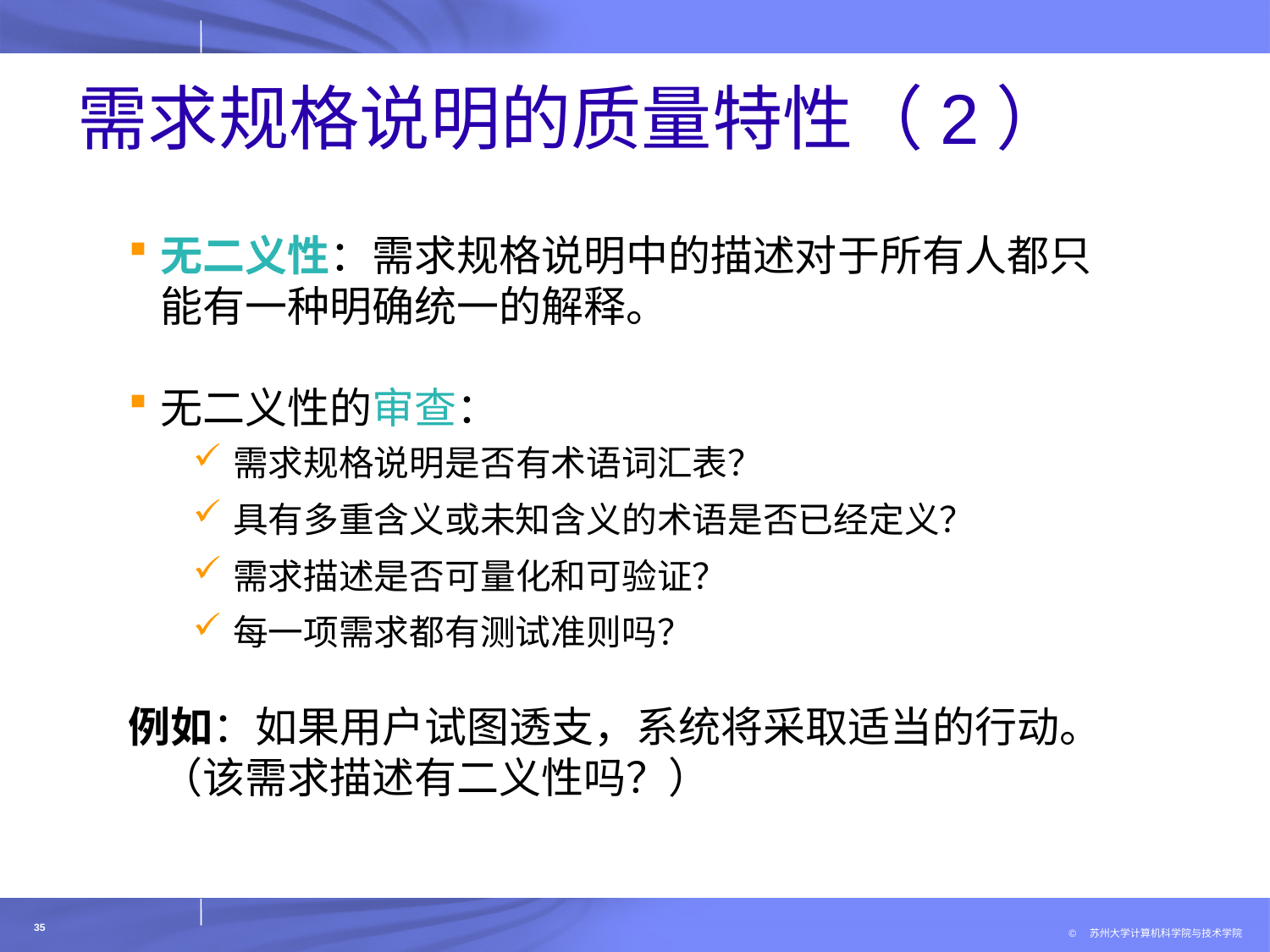

# 需求规格说明的质量特性（2）
无二义性：需求规格说明中的描述对于所有人都只能有一种明确统一的解释。

无二义性的审查：
需求规格说明是否有术语词汇表？
具有多重含义或未知含义的术语是否已经定义？
需求描述是否可量化和可验证？
每一项需求都有测试准则吗？

例如：如果用户试图透支，系统将采取适当的行动。（该需求描述有二义性吗？）

35